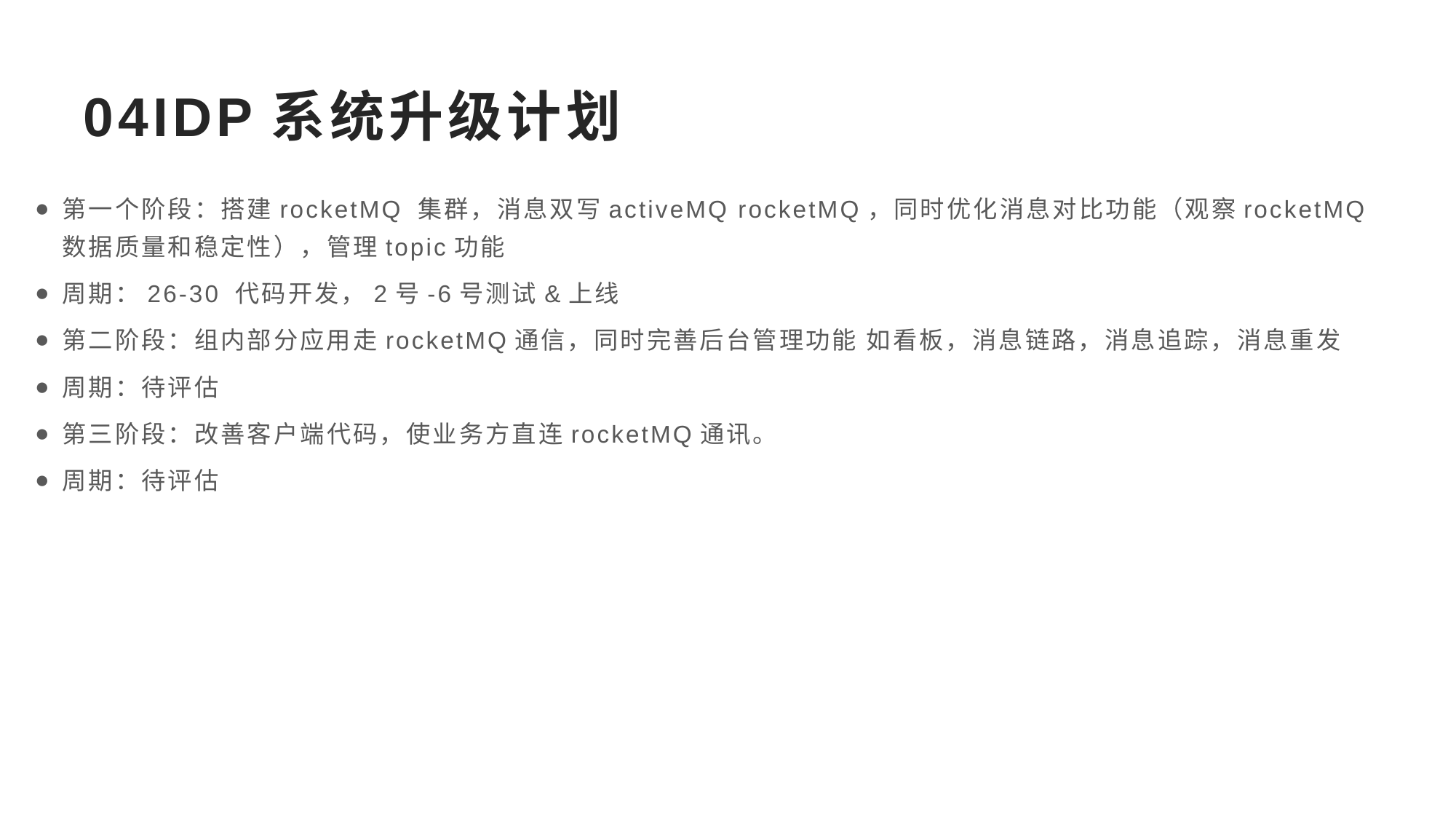

# 04IDP系统升级计划
第一个阶段：搭建rocketMQ 集群，消息双写activeMQ rocketMQ，同时优化消息对比功能（观察rocketMQ数据质量和稳定性），管理topic功能
周期：26-30 代码开发，2号-6号测试&上线
第二阶段：组内部分应用走rocketMQ通信，同时完善后台管理功能 如看板，消息链路，消息追踪，消息重发
周期：待评估
第三阶段：改善客户端代码，使业务方直连rocketMQ通讯。
周期：待评估